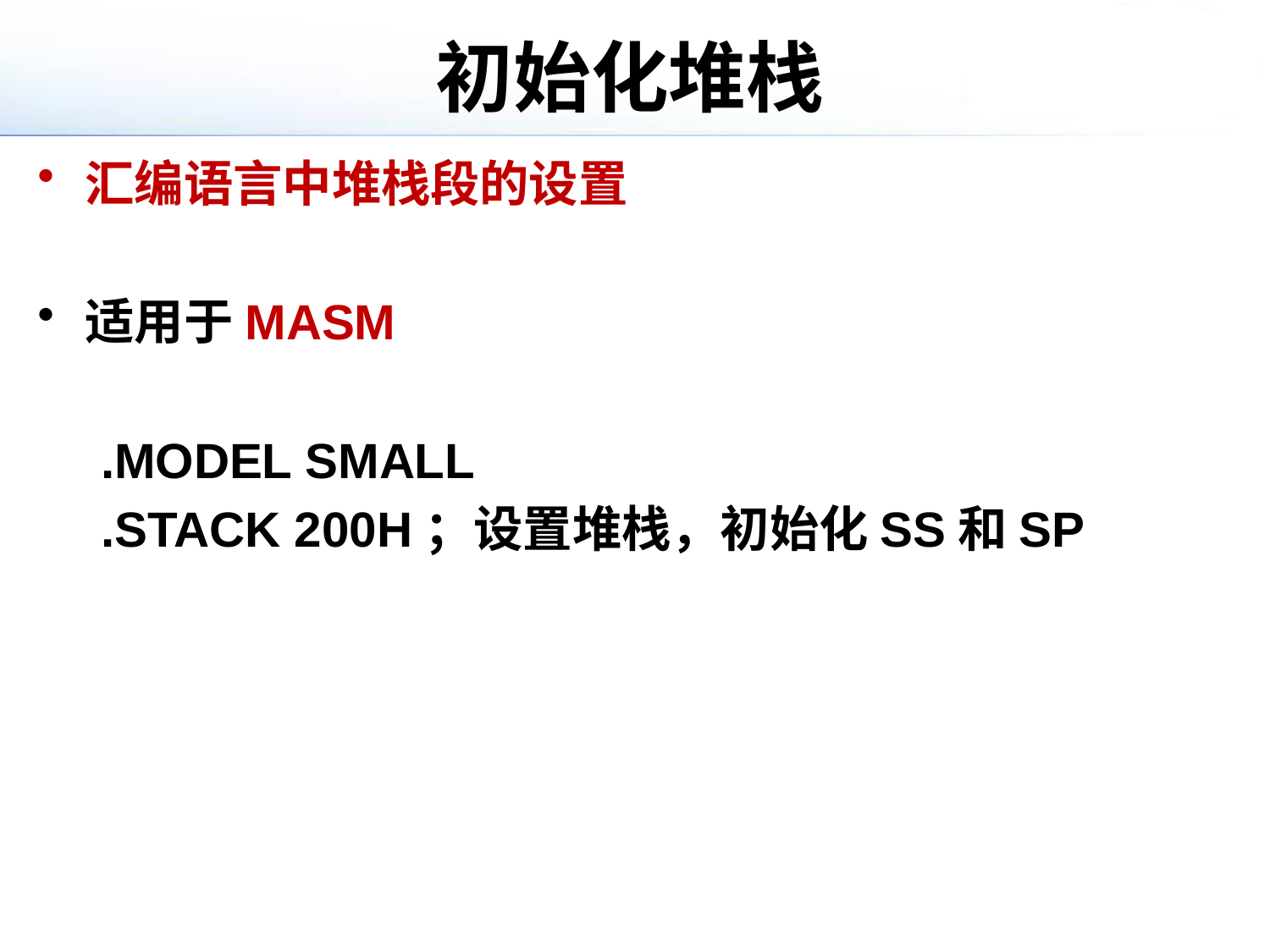

# 初始化堆栈
汇编语言中堆栈段的设置

适用于MASM

.MODEL SMALL
.STACK 200H；设置堆栈，初始化SS和SP